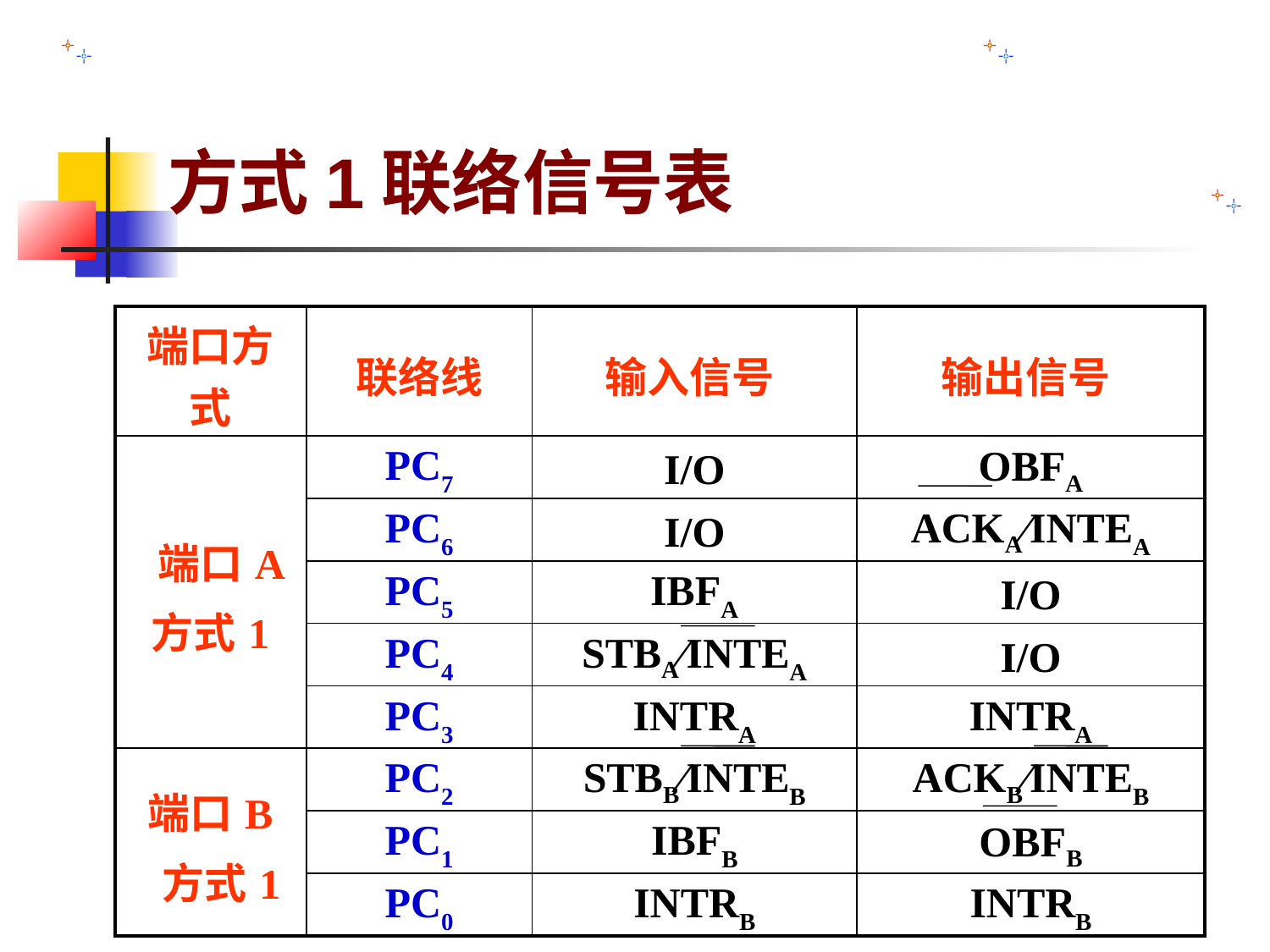

# 方式1联络信号表
| 端口方式 | 联络线 | 输入信号 | 输出信号 |
| --- | --- | --- | --- |
| 端口A 方式1 | PC7 | I/O | OBFA |
|  | PC6 | I/O | ACKA∕INTEA |
|  | PC5 | IBFA | I/O |
|  | PC4 | STBA∕INTEA | I/O |
|  | PC3 | INTRA | INTRA |
| 端口B  方式1 | PC2 | STBB∕INTEB | ACKB∕INTEB |
|  | PC1 | IBFB | OBFB |
|  | PC0 | INTRB | INTRB |